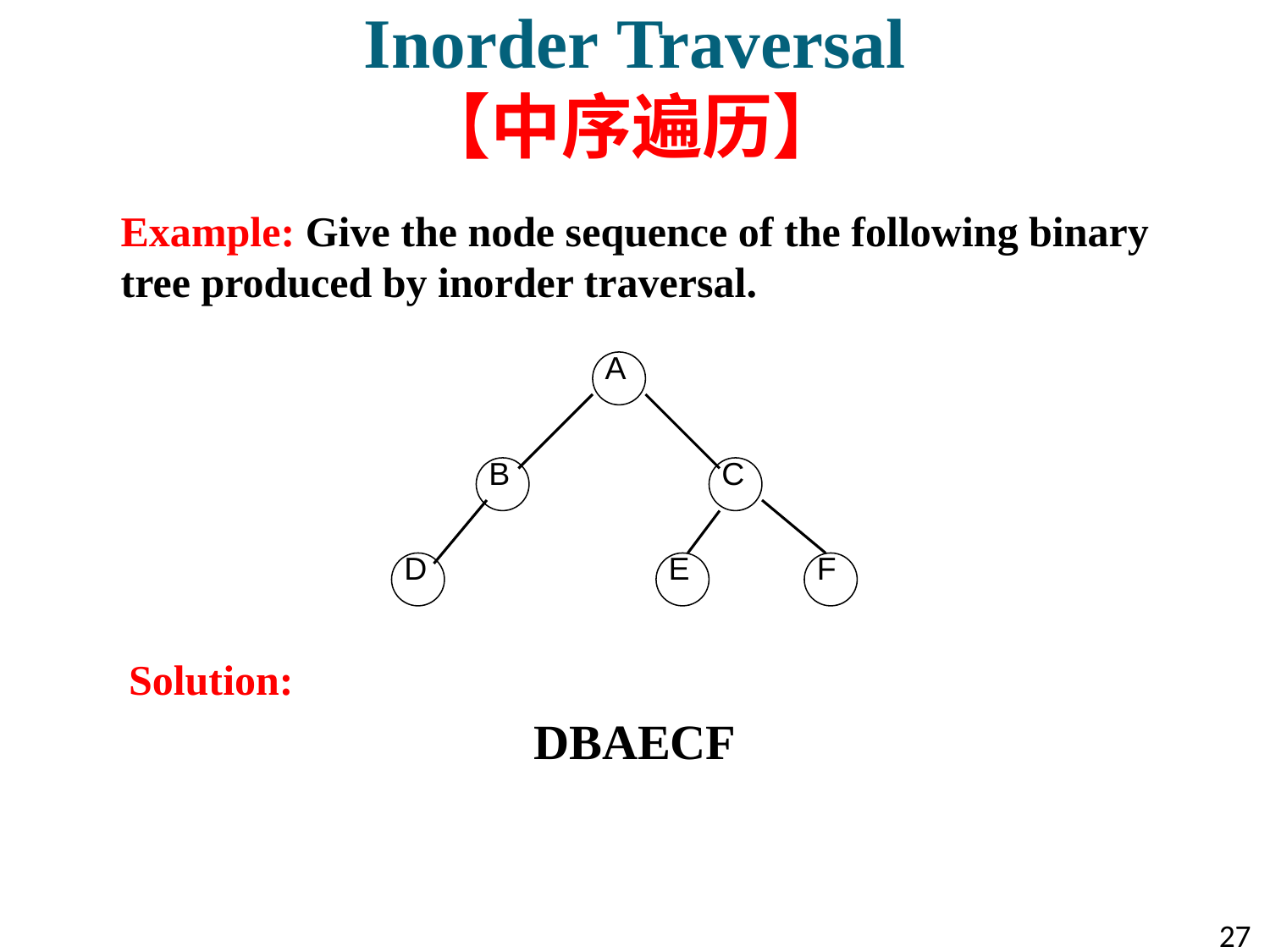

# Inorder Traversal 【中序遍历】
Example: Give the node sequence of the following binary tree produced by inorder traversal.
A

B

C

D

E

F

Solution:
DBAECF